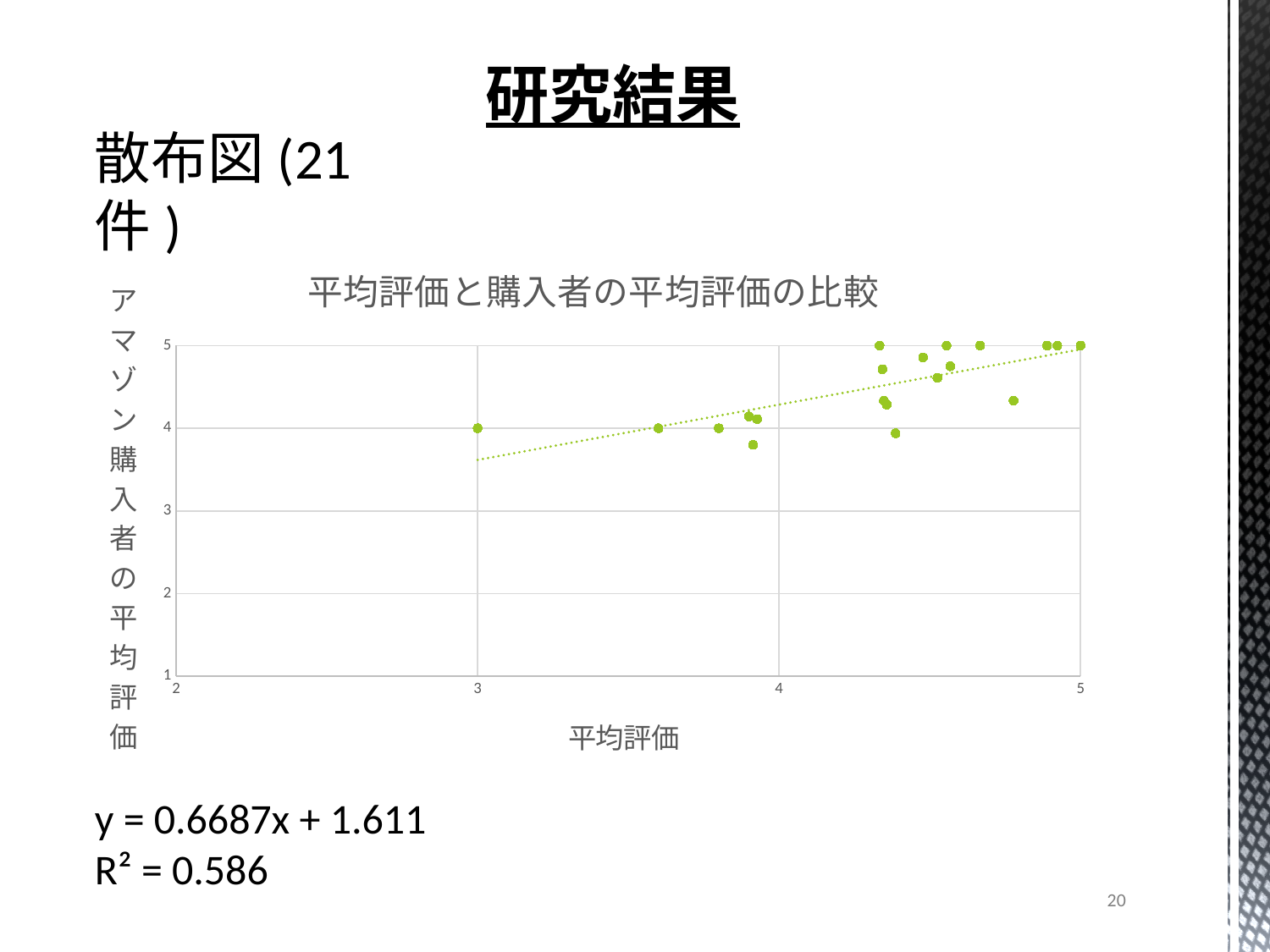

研究結果
散布図(21件)

### Chart: 平均評価と購入者の平均評価の比較

| Category | Amazon購入者の平均 |
|---|---|
y = 0.6687x + 1.611
R² = 0.586

20